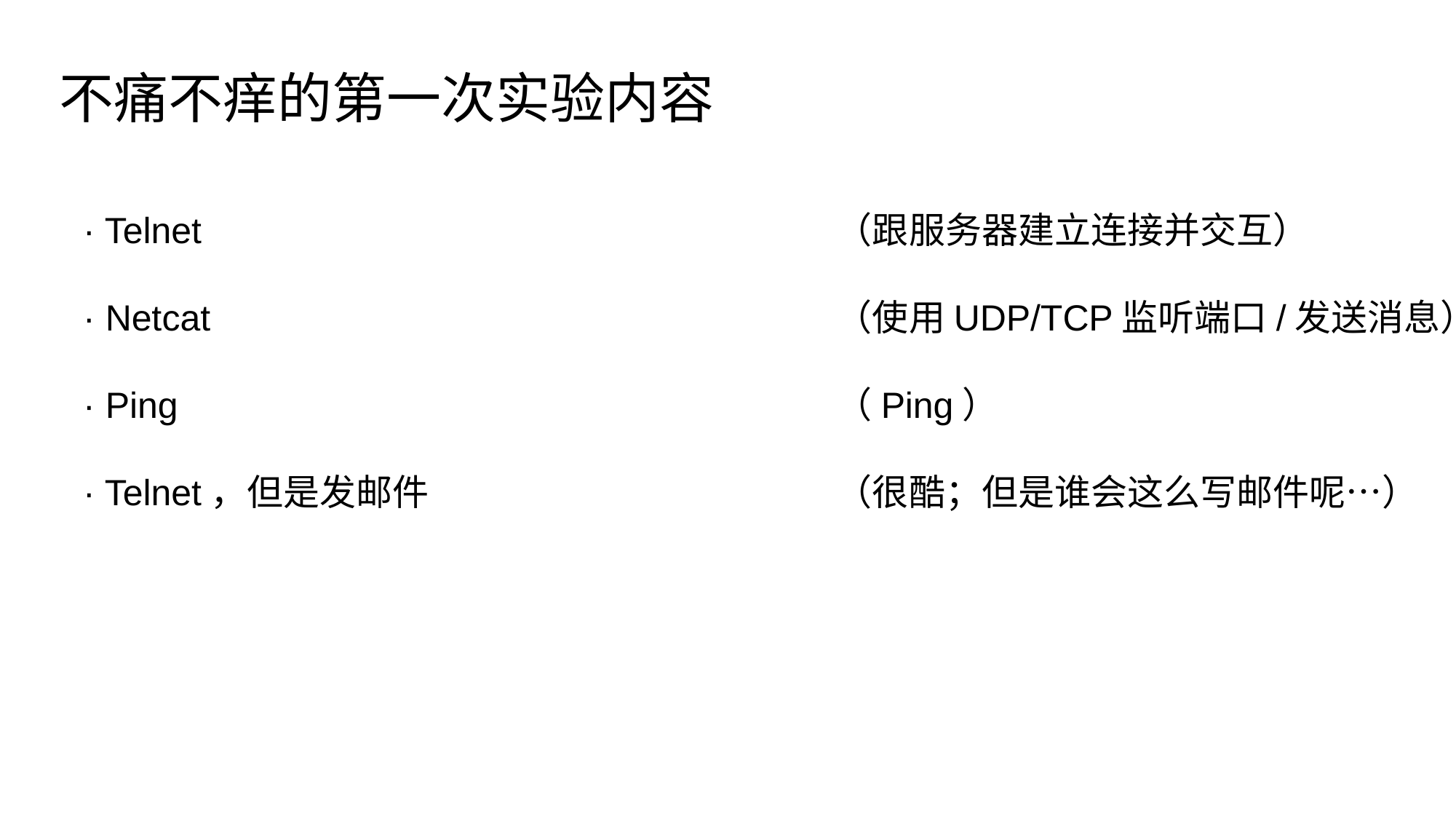

# 不痛不痒的第一次实验内容
· Telnet

· Netcat

· Ping

· Telnet，但是发邮件

（跟服务器建立连接并交互）

（使用UDP/TCP监听端口/发送消息）

（Ping）

（很酷；但是谁会这么写邮件呢…）